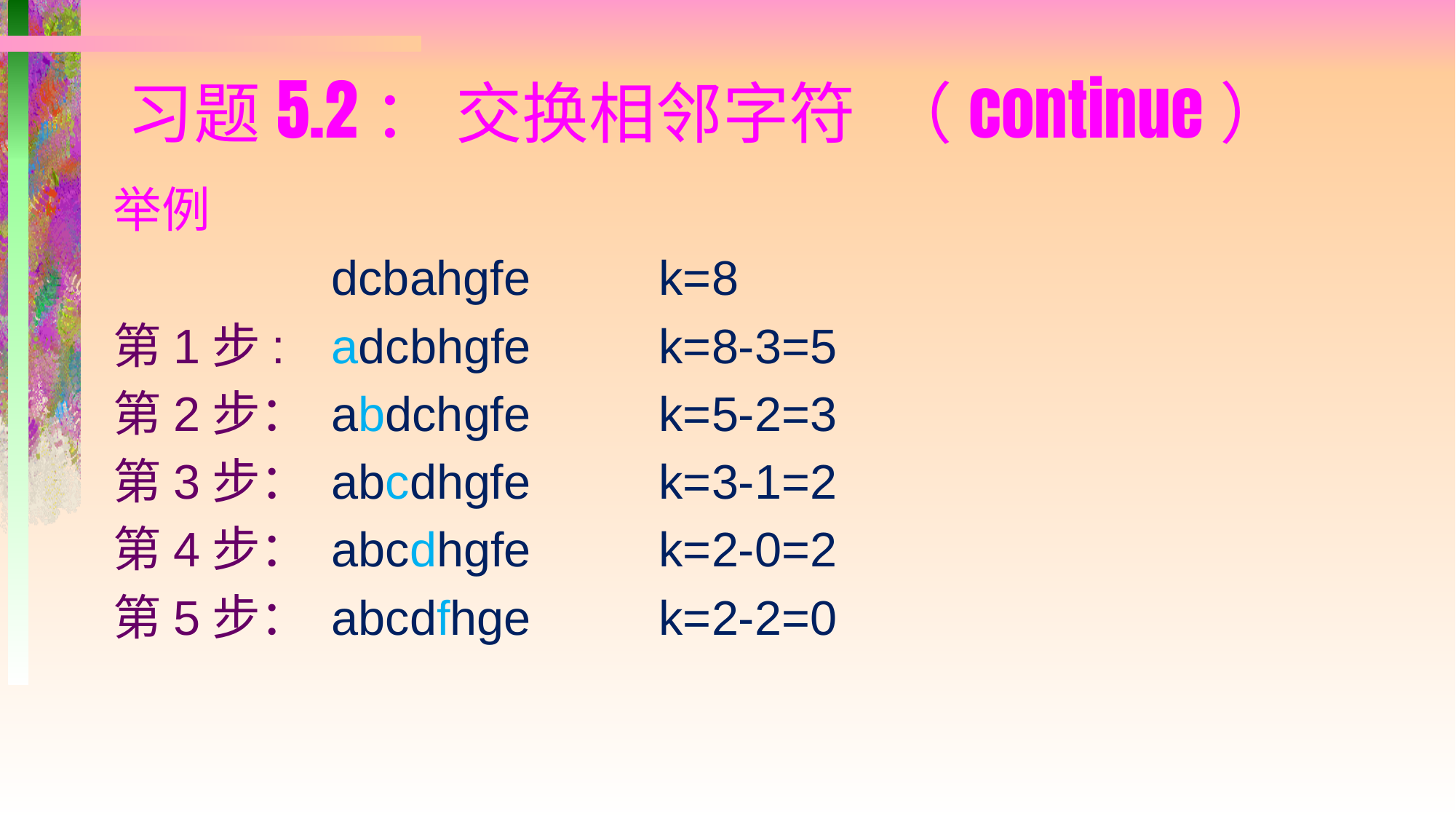

# 习题5.2： 交换相邻字符  （continue）
举例
		dcbahgfe		k=8
第1步:	adcbhgfe		k=8-3=5
第2步：	abdchgfe		k=5-2=3
第3步：	abcdhgfe		k=3-1=2
第4步：	abcdhgfe		k=2-0=2
第5步：	abcdfhge		k=2-2=0